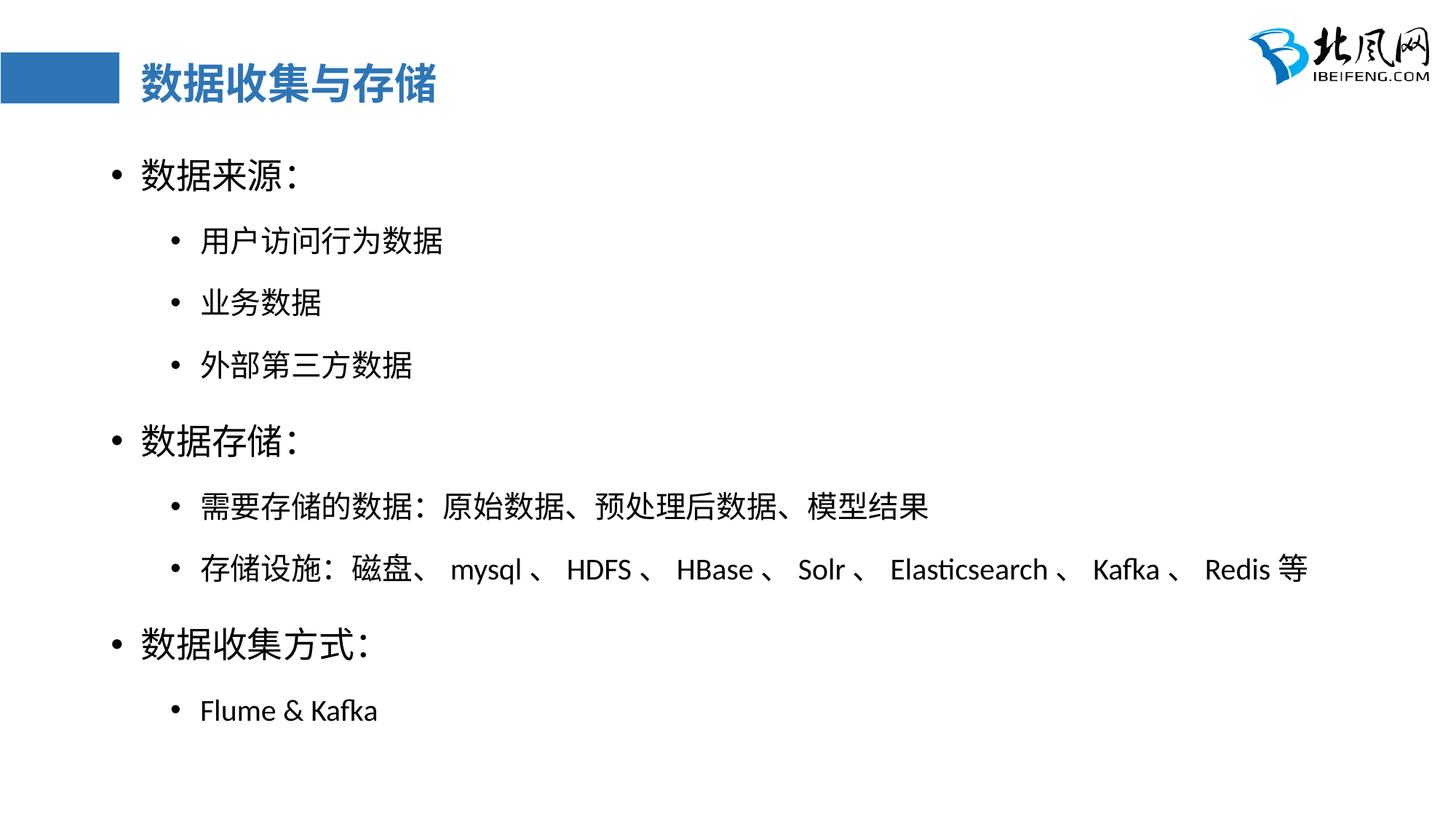

# 数据收集与存储
数据来源：
用户访问行为数据
业务数据
外部第三方数据
数据存储：
需要存储的数据：原始数据、预处理后数据、模型结果
存储设施：磁盘、mysql、HDFS、HBase、Solr、Elasticsearch、Kafka、Redis等
数据收集方式：
Flume & Kafka